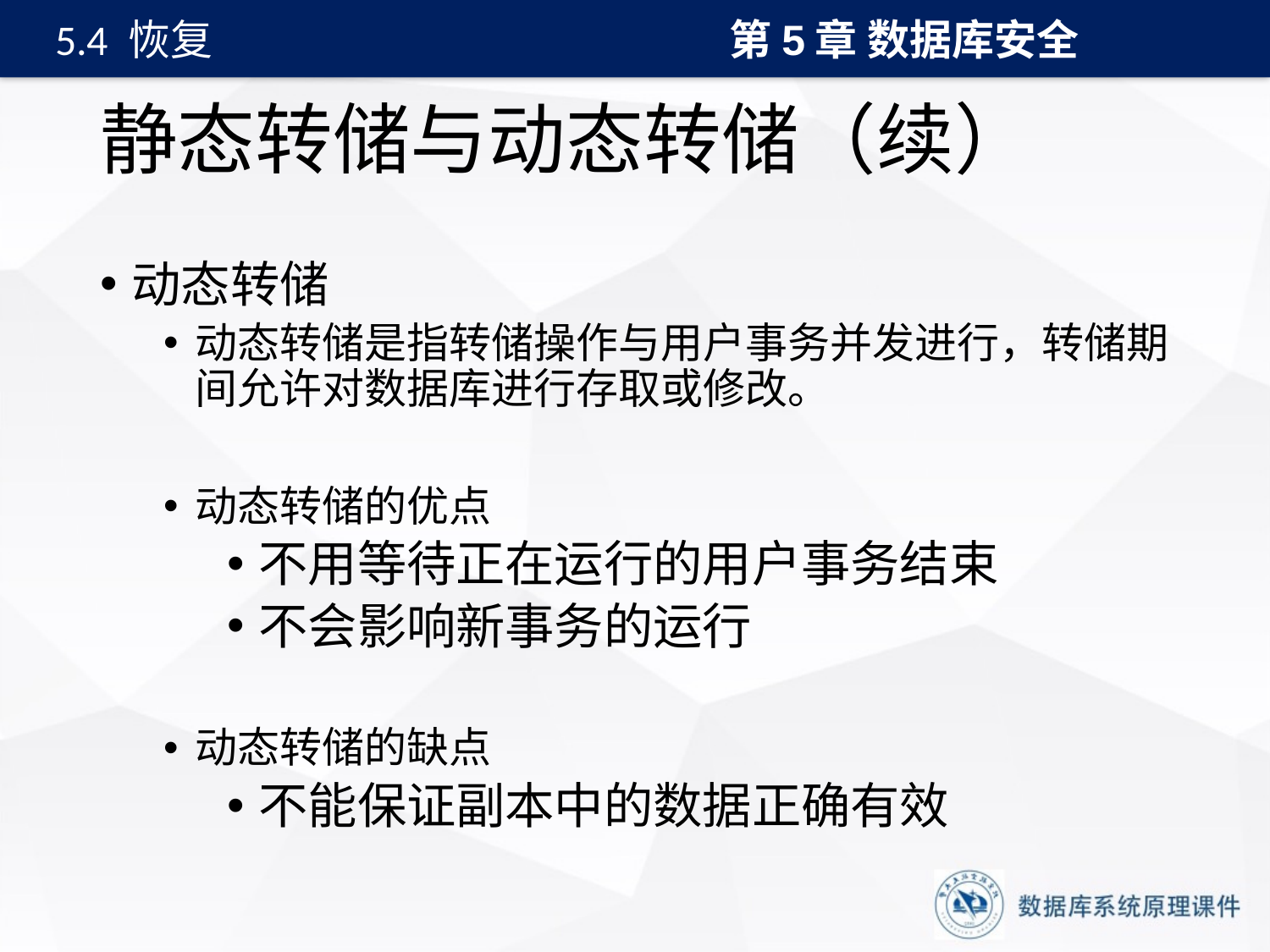

第5章 数据库安全
5.4 恢复
# 静态转储与动态转储（续）
动态转储
动态转储是指转储操作与用户事务并发进行，转储期间允许对数据库进行存取或修改。

动态转储的优点
不用等待正在运行的用户事务结束
不会影响新事务的运行

动态转储的缺点
不能保证副本中的数据正确有效